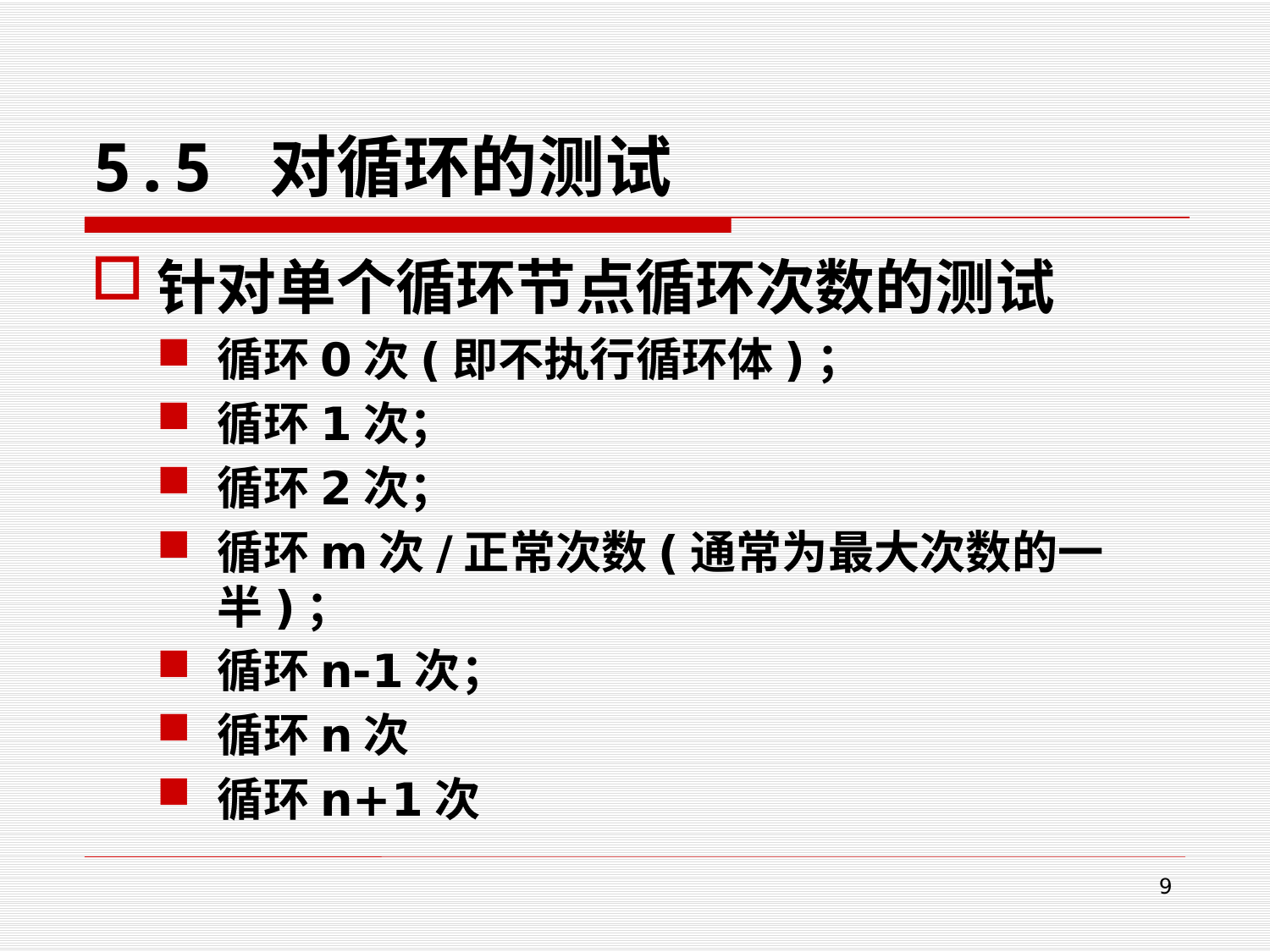

# 5.5 对循环的测试
针对单个循环节点循环次数的测试
循环0次(即不执行循环体)；
循环1次；
循环2次；
循环m次/正常次数(通常为最大次数的一半)；
循环n-1次；
循环n次
循环n+1次

9